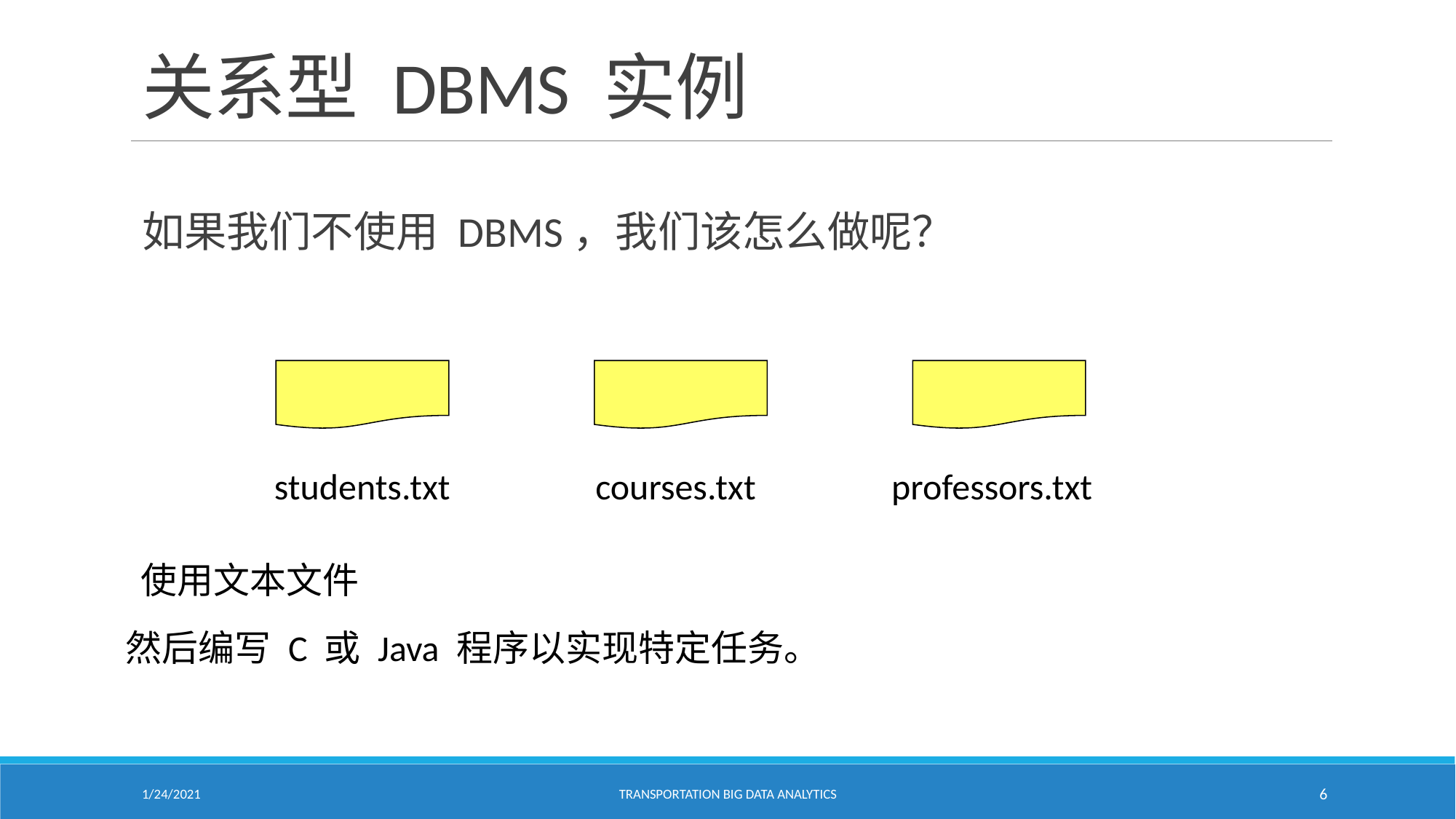

# 关系型 DBMS 实例
如果我们不使用 DBMS，我们该怎么做呢？

students.txt
courses.txt
professors.txt
使用文本文件
然后编写 C 或 Java 程序以实现特定任务。
1/24/2021
Transportation Big Data Analytics
6